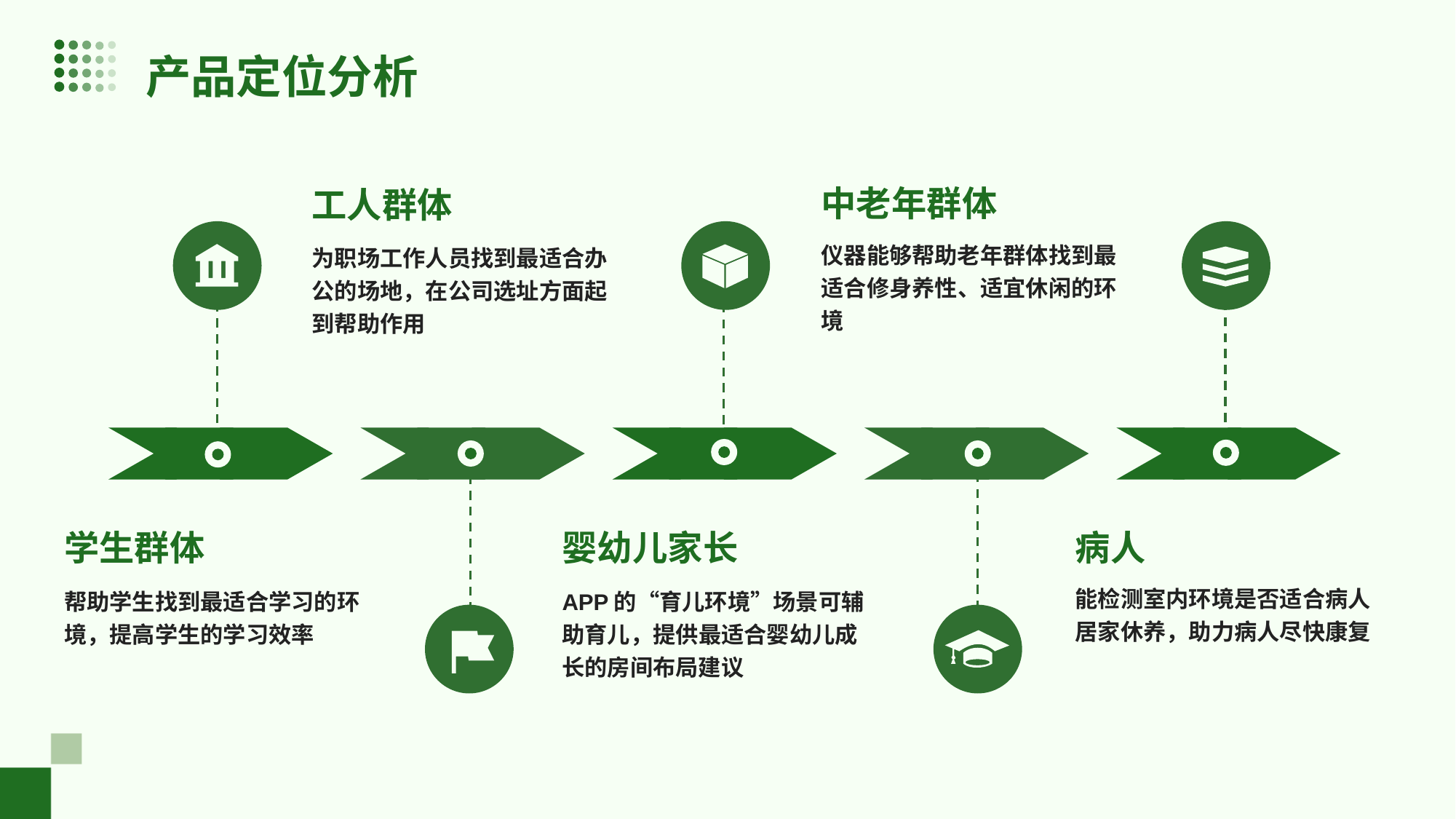

产品定位分析

中老年群体
工人群体

仪器能够帮助老年群体找到最适合修身养性、适宜休闲的环境

为职场工作人员找到最适合办公的场地，在公司选址方面起到帮助作用

学生群体
婴幼儿家长
病人
能检测室内环境是否适合病人居家休养，助力病人尽快康复
帮助学生找到最适合学习的环境，提高学生的学习效率
APP的“育儿环境”场景可辅助育儿，提供最适合婴幼儿成长的房间布局建议